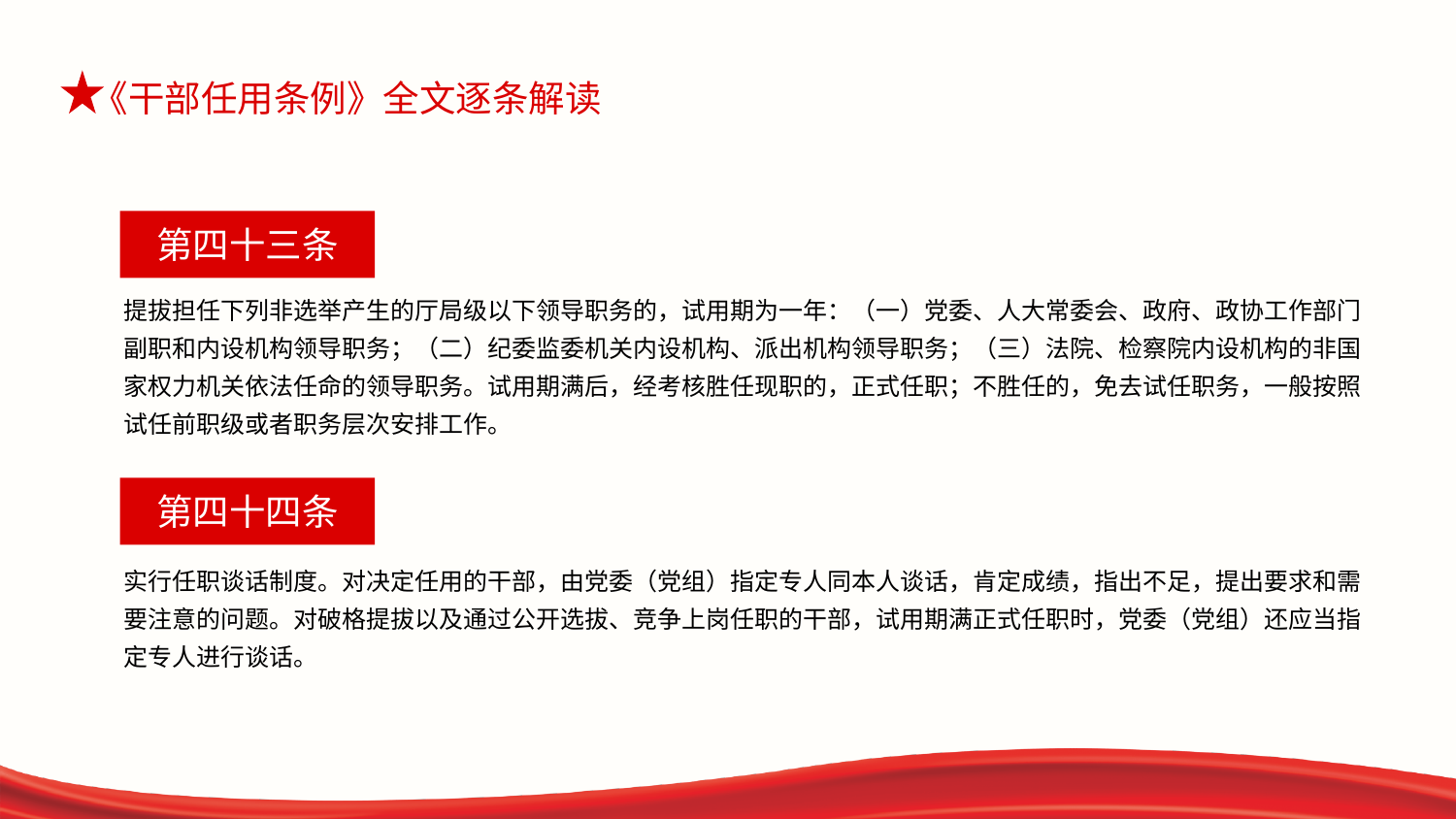

第四十三条
提拔担任下列非选举产生的厅局级以下领导职务的，试用期为一年：（一）党委、人大常委会、政府、政协工作部门副职和内设机构领导职务；（二）纪委监委机关内设机构、派出机构领导职务；（三）法院、检察院内设机构的非国家权力机关依法任命的领导职务。试用期满后，经考核胜任现职的，正式任职；不胜任的，免去试任职务，一般按照试任前职级或者职务层次安排工作。
第四十四条
实行任职谈话制度。对决定任用的干部，由党委（党组）指定专人同本人谈话，肯定成绩，指出不足，提出要求和需要注意的问题。对破格提拔以及通过公开选拔、竞争上岗任职的干部，试用期满正式任职时，党委（党组）还应当指定专人进行谈话。